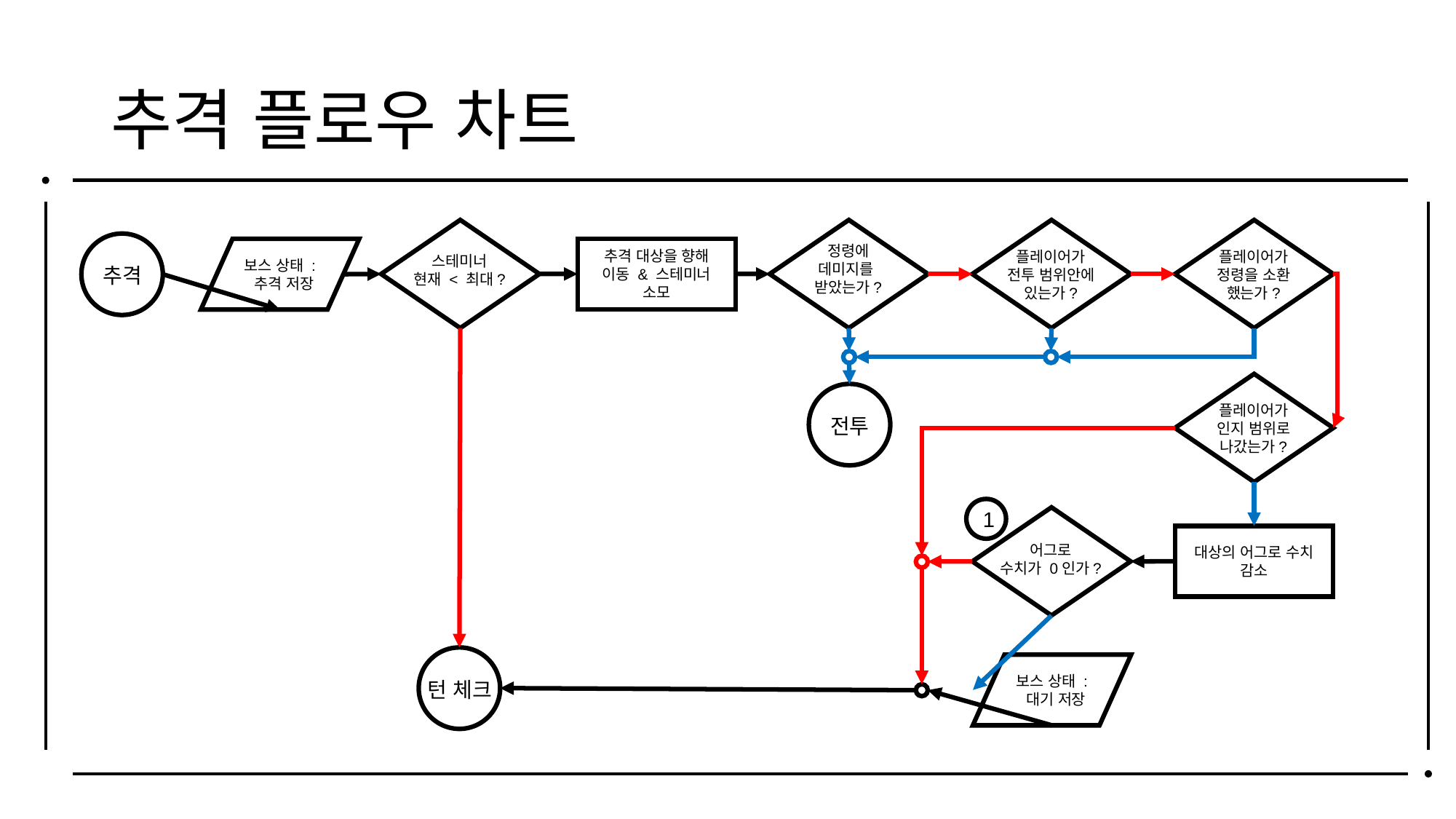

# 추격 플로우 차트

정령에
데미지를
받았는가?
추격 대상을 향해
이동 & 스테미너
소모
보스 상태 :
 추격 저장
플레이어가
전투 범위안에
있는가?
플레이어가
정령을 소환
했는가?
스테미너
현재 < 최대?
추격

플레이어가
인지 범위로
나갔는가?
전투
1

대상의 어그로 수치
감소
어그로
수치가 0인가?

보스 상태 :
 대기 저장
턴 체크

대기 -> 이동 가능 지역으로 이동 -> 발견 여부? -> 추격 상태로 이동